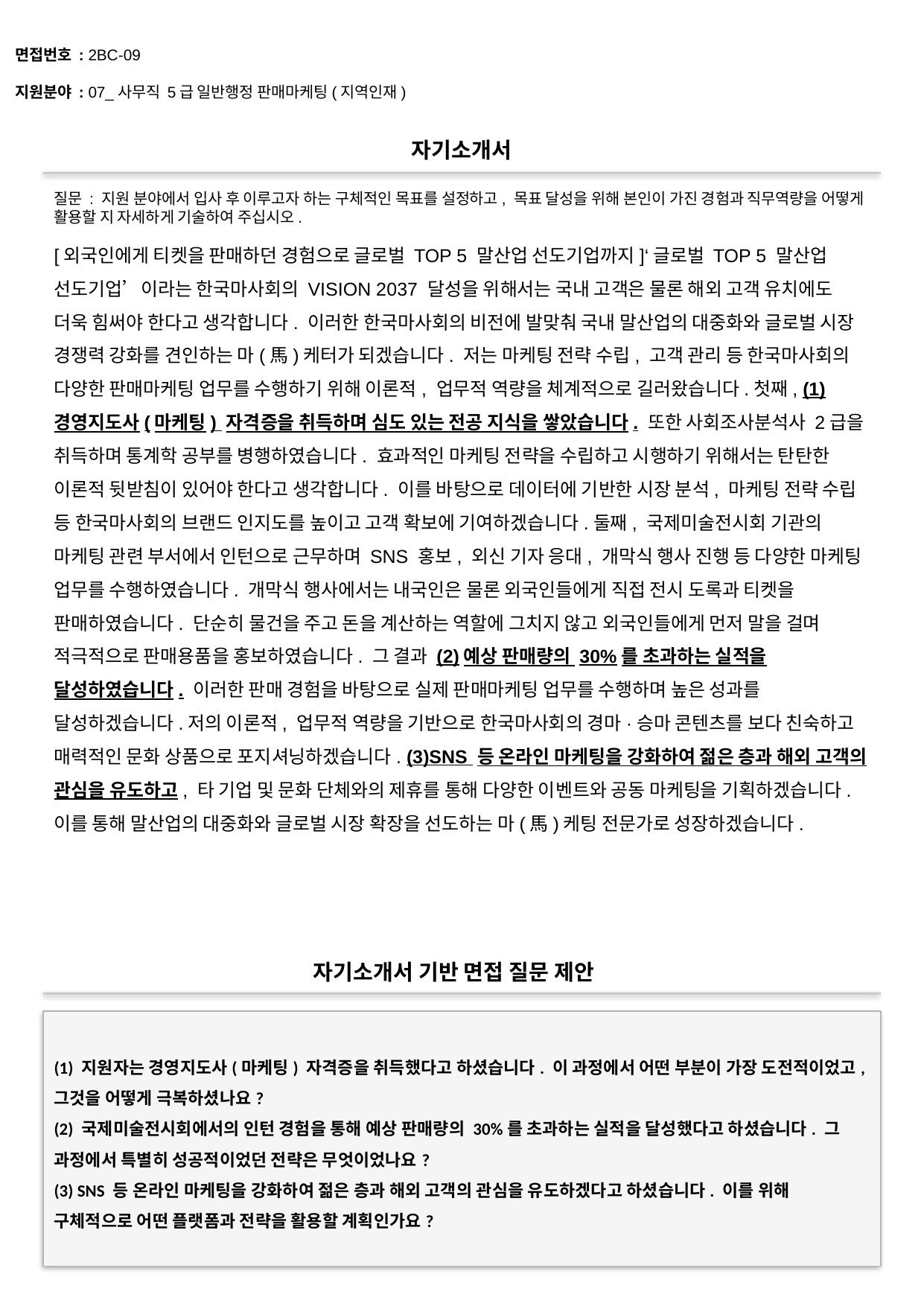

면접번호 : 2BC-09

지원분야 : 07_사무직 5급 일반행정 판매마케팅(지역인재)
#

자기소개서

질문 : 지원 분야에서 입사 후 이루고자 하는 구체적인 목표를 설정하고, 목표 달성을 위해 본인이 가진 경험과 직무역량을 어떻게 활용할 지 자세하게 기술하여 주십시오.

[외국인에게 티켓을 판매하던 경험으로 글로벌 TOP 5 말산업 선도기업까지]‘글로벌 TOP 5 말산업 선도기업’이라는 한국마사회의 VISION 2037 달성을 위해서는 국내 고객은 물론 해외 고객 유치에도 더욱 힘써야 한다고 생각합니다. 이러한 한국마사회의 비전에 발맞춰 국내 말산업의 대중화와 글로벌 시장 경쟁력 강화를 견인하는 마(馬)케터가 되겠습니다. 저는 마케팅 전략 수립, 고객 관리 등 한국마사회의 다양한 판매마케팅 업무를 수행하기 위해 이론적, 업무적 역량을 체계적으로 길러왔습니다.첫째, (1)경영지도사(마케팅) 자격증을 취득하며 심도 있는 전공 지식을 쌓았습니다. 또한 사회조사분석사 2급을 취득하며 통계학 공부를 병행하였습니다. 효과적인 마케팅 전략을 수립하고 시행하기 위해서는 탄탄한 이론적 뒷받침이 있어야 한다고 생각합니다. 이를 바탕으로 데이터에 기반한 시장 분석, 마케팅 전략 수립 등 한국마사회의 브랜드 인지도를 높이고 고객 확보에 기여하겠습니다.둘째, 국제미술전시회 기관의 마케팅 관련 부서에서 인턴으로 근무하며 SNS 홍보, 외신 기자 응대, 개막식 행사 진행 등 다양한 마케팅 업무를 수행하였습니다. 개막식 행사에서는 내국인은 물론 외국인들에게 직접 전시 도록과 티켓을 판매하였습니다. 단순히 물건을 주고 돈을 계산하는 역할에 그치지 않고 외국인들에게 먼저 말을 걸며 적극적으로 판매용품을 홍보하였습니다. 그 결과 (2)예상 판매량의 30%를 초과하는 실적을 달성하였습니다. 이러한 판매 경험을 바탕으로 실제 판매마케팅 업무를 수행하며 높은 성과를 달성하겠습니다.저의 이론적, 업무적 역량을 기반으로 한국마사회의 경마·승마 콘텐츠를 보다 친숙하고 매력적인 문화 상품으로 포지셔닝하겠습니다. (3)SNS 등 온라인 마케팅을 강화하여 젊은 층과 해외 고객의 관심을 유도하고, 타 기업 및 문화 단체와의 제휴를 통해 다양한 이벤트와 공동 마케팅을 기획하겠습니다. 이를 통해 말산업의 대중화와 글로벌 시장 확장을 선도하는 마(馬)케팅 전문가로 성장하겠습니다.

자기소개서 기반 면접 질문 제안

(1) 지원자는 경영지도사(마케팅) 자격증을 취득했다고 하셨습니다. 이 과정에서 어떤 부분이 가장 도전적이었고, 그것을 어떻게 극복하셨나요?
(2) 국제미술전시회에서의 인턴 경험을 통해 예상 판매량의 30%를 초과하는 실적을 달성했다고 하셨습니다. 그 과정에서 특별히 성공적이었던 전략은 무엇이었나요?
(3) SNS 등 온라인 마케팅을 강화하여 젊은 층과 해외 고객의 관심을 유도하겠다고 하셨습니다. 이를 위해 구체적으로 어떤 플랫폼과 전략을 활용할 계획인가요?